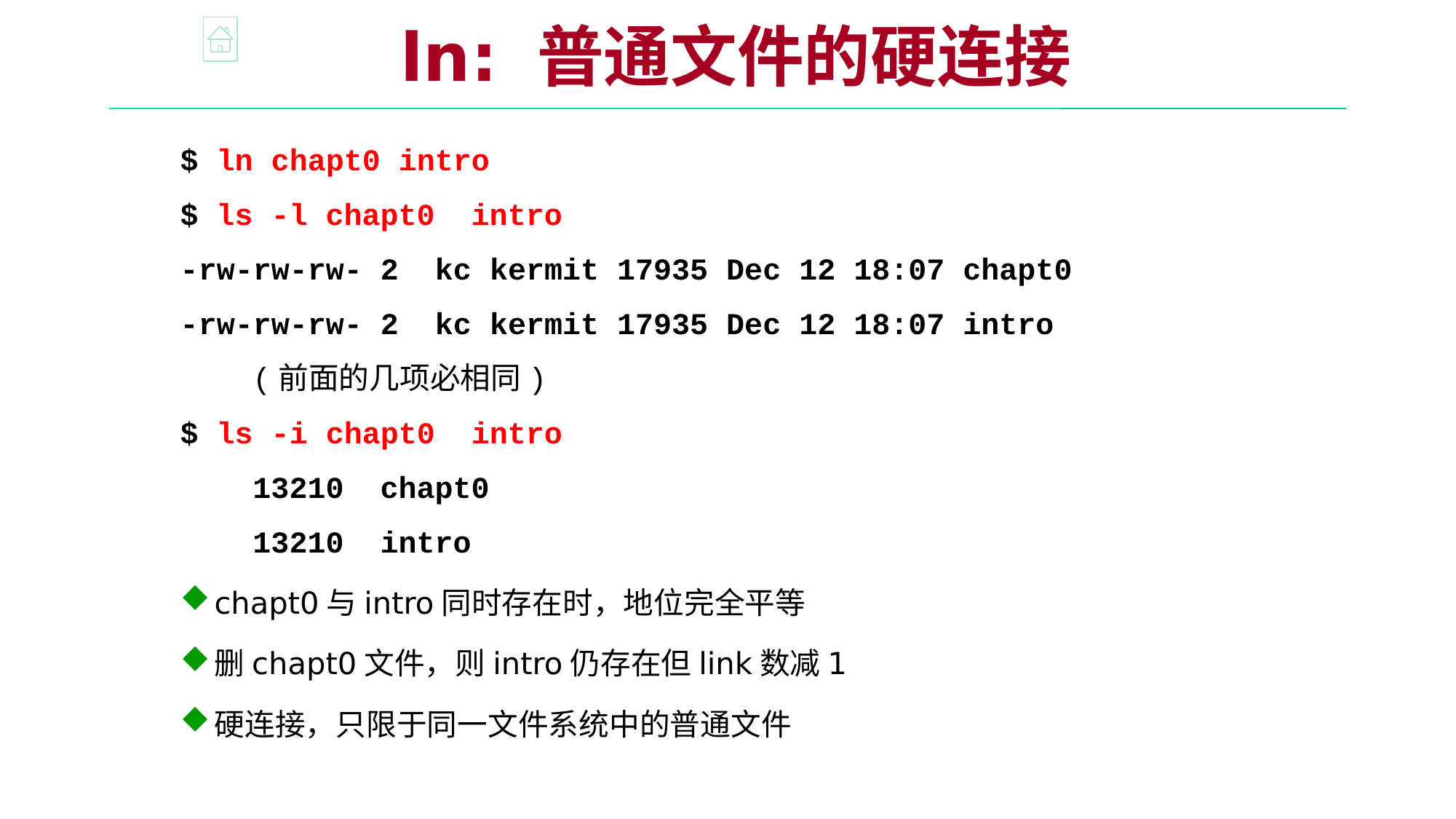

ln: 普通文件的硬连接

$ ln chapt0 intro
$ ls -l chapt0  intro
-rw-rw-rw- 2  kc kermit 17935 Dec 12 18:07 chapt0
-rw-rw-rw- 2  kc kermit 17935 Dec 12 18:07 intro
 (前面的几项必相同)
$ ls -i chapt0  intro
    13210  chapt0
    13210  intro
chapt0与intro同时存在时，地位完全平等
删chapt0文件，则intro仍存在但link数减1
硬连接，只限于同一文件系统中的普通文件